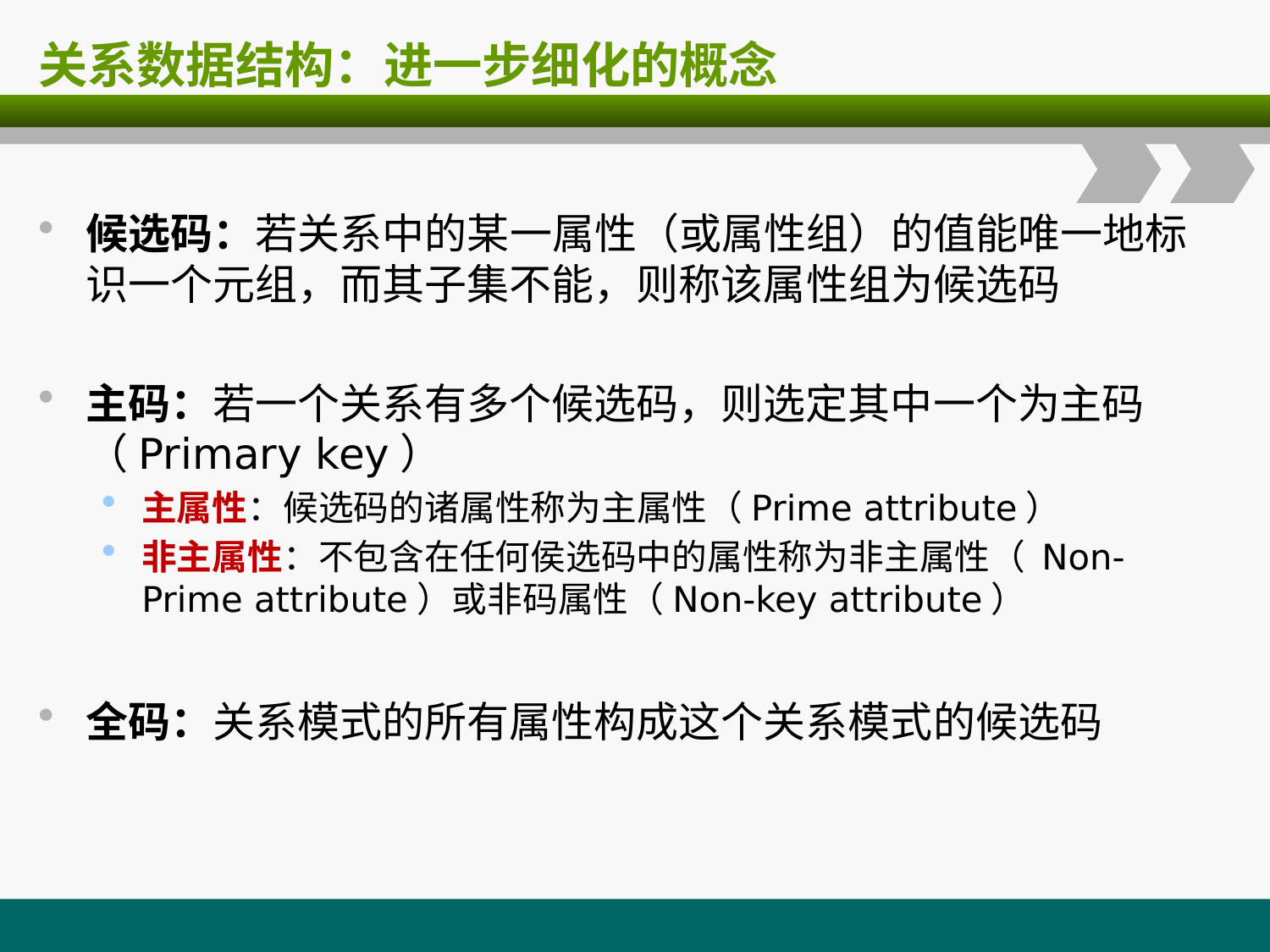

# 关系数据结构：进一步细化的概念
候选码：若关系中的某一属性（或属性组）的值能唯一地标识一个元组，而其子集不能，则称该属性组为候选码

主码：若一个关系有多个候选码，则选定其中一个为主码（Primary key）
主属性：候选码的诸属性称为主属性（Prime attribute）
非主属性：不包含在任何侯选码中的属性称为非主属性（ Non-Prime attribute）或非码属性（Non-key attribute）

全码：关系模式的所有属性构成这个关系模式的候选码